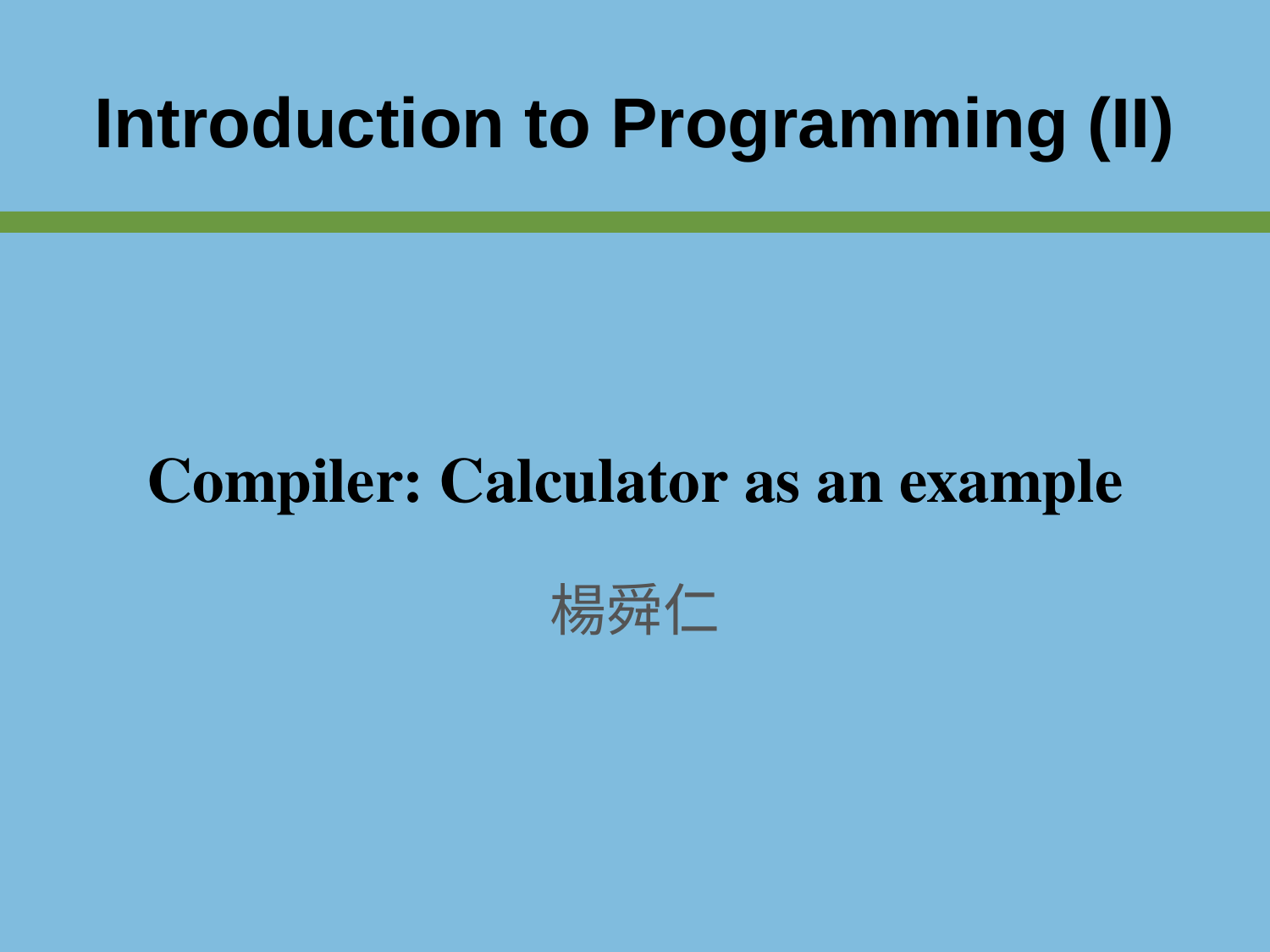

Introduction to Programming (II)
Compiler: Calculator as an example
楊舜仁